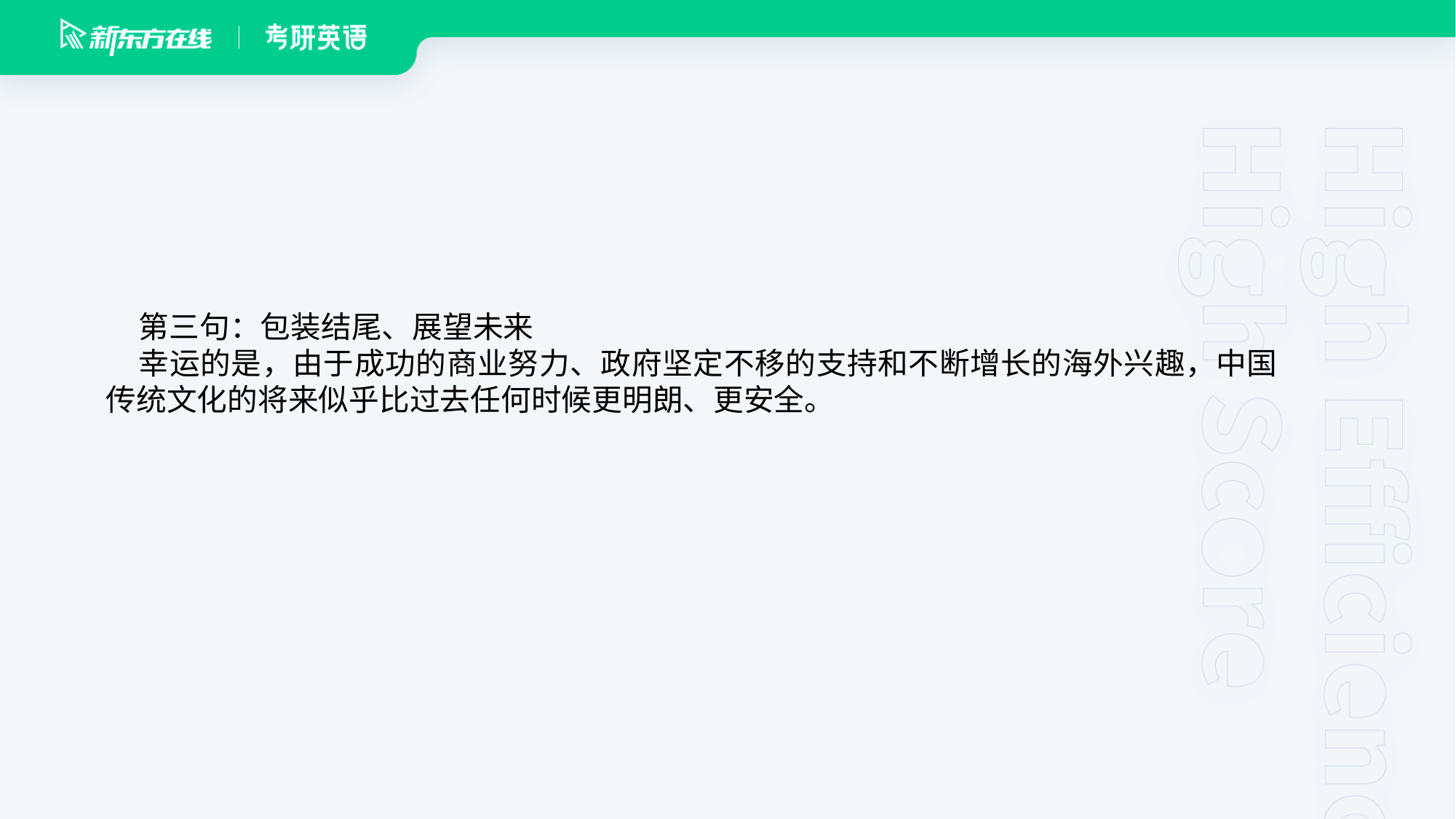

第三句：包装结尾、展望未来
幸运的是，由于成功的商业努力、政府坚定不移的支持和不断增长的海外兴趣，中国传统文化的将来似乎比过去任何时候更明朗、更安全。